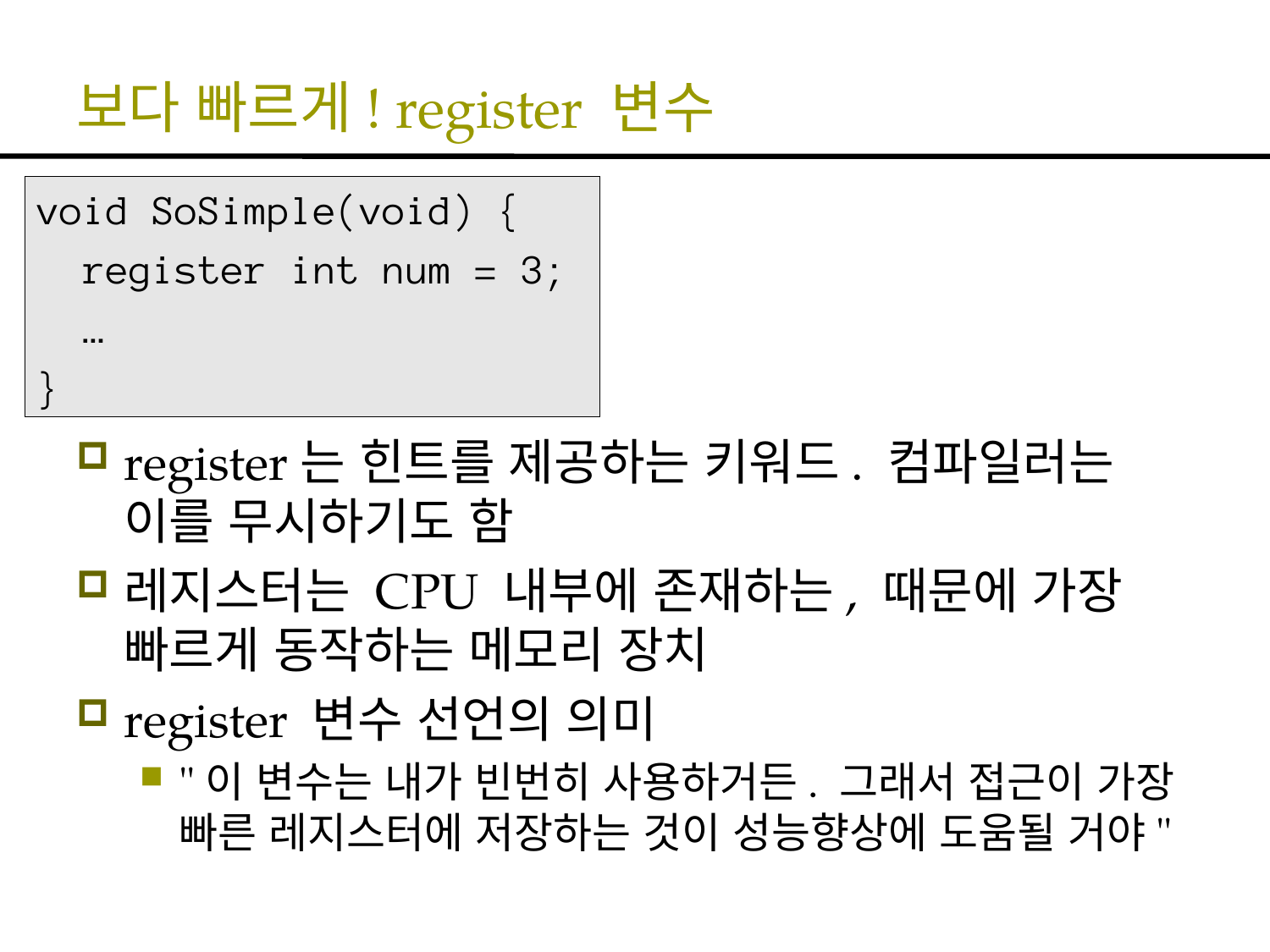

# 보다 빠르게! register 변수
void SoSimple(void) {
  register int num = 3;
  …
}
register는 힌트를 제공하는 키워드. 컴파일러는 이를 무시하기도 함
레지스터는 CPU 내부에 존재하는, 때문에 가장 빠르게 동작하는 메모리 장치
register 변수 선언의 의미
"이 변수는 내가 빈번히 사용하거든. 그래서 접근이 가장 빠른 레지스터에 저장하는 것이 성능향상에 도움될 거야"